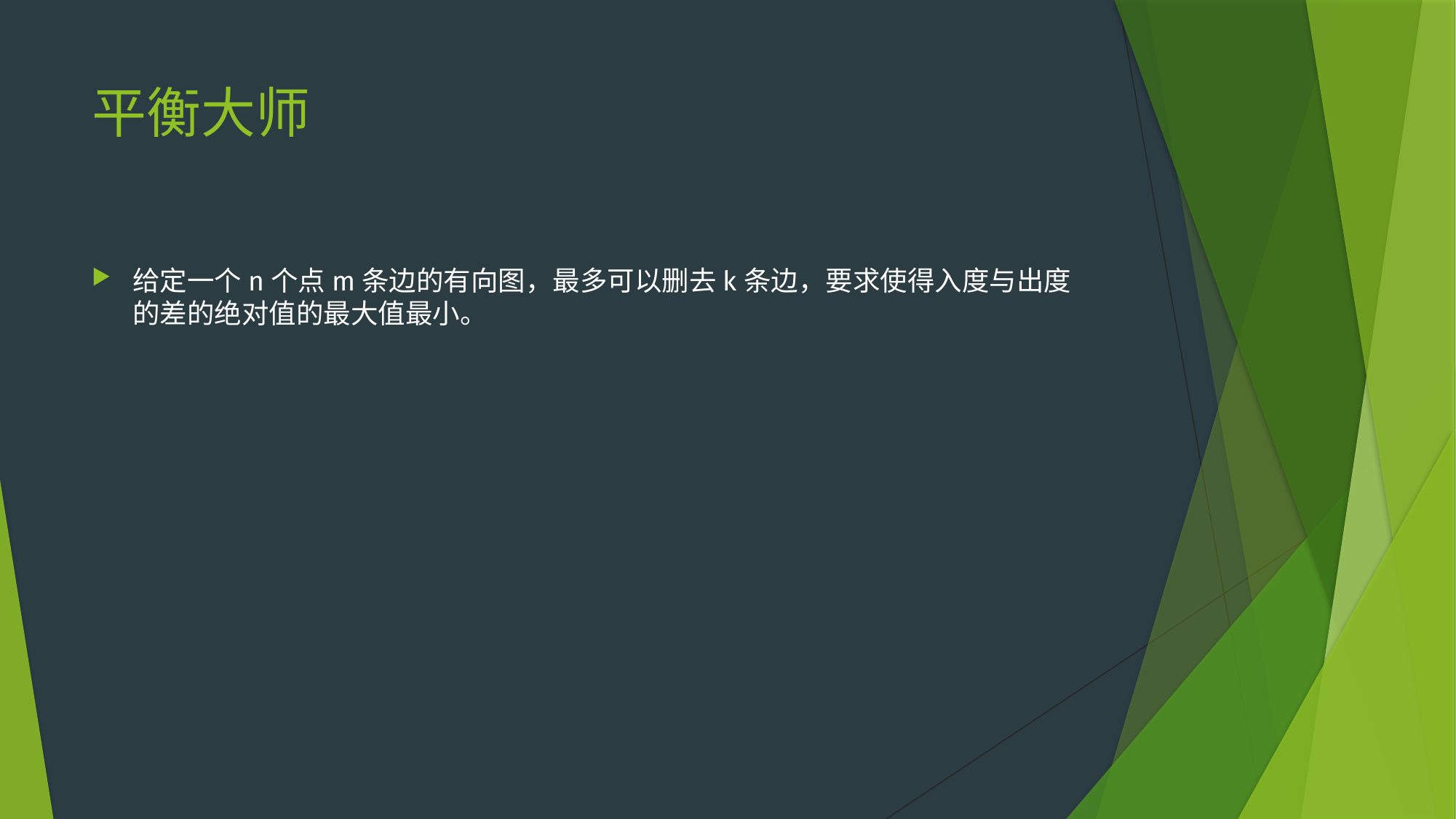

# 平衡大师
给定一个n个点m条边的有向图，最多可以删去k条边，要求使得入度与出度的差的绝对值的最大值最小。